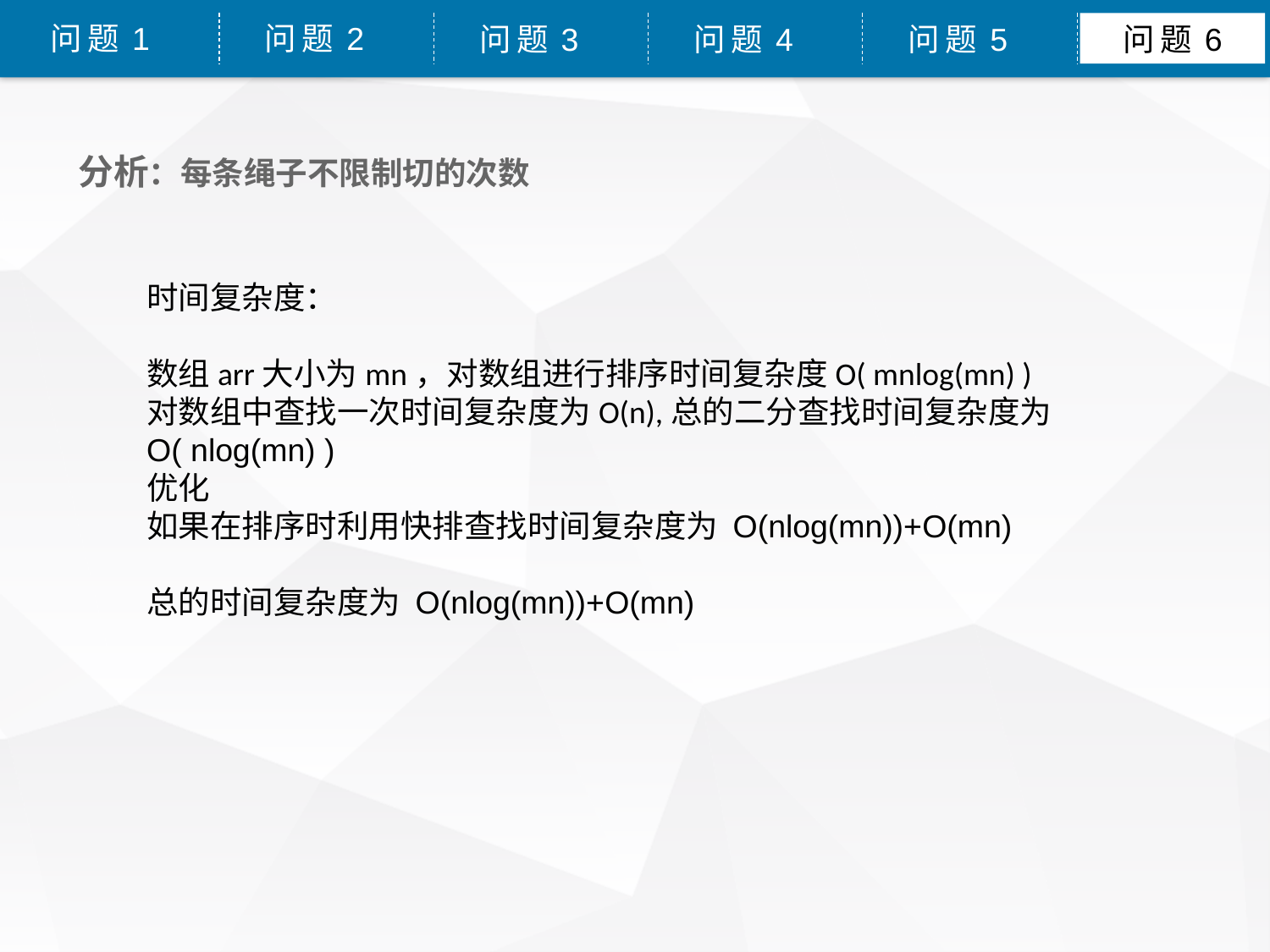

问题1
问题2
问题3
问题4
问题5
问题6
分析：每条绳子不限制切的次数
时间复杂度：

数组arr大小为mn，对数组进行排序时间复杂度O( mnlog(mn) )
对数组中查找一次时间复杂度为O(n),总的二分查找时间复杂度为O( nlog(mn) )
优化
如果在排序时利用快排查找时间复杂度为 O(nlog(mn))+O(mn)

总的时间复杂度为 O(nlog(mn))+O(mn)